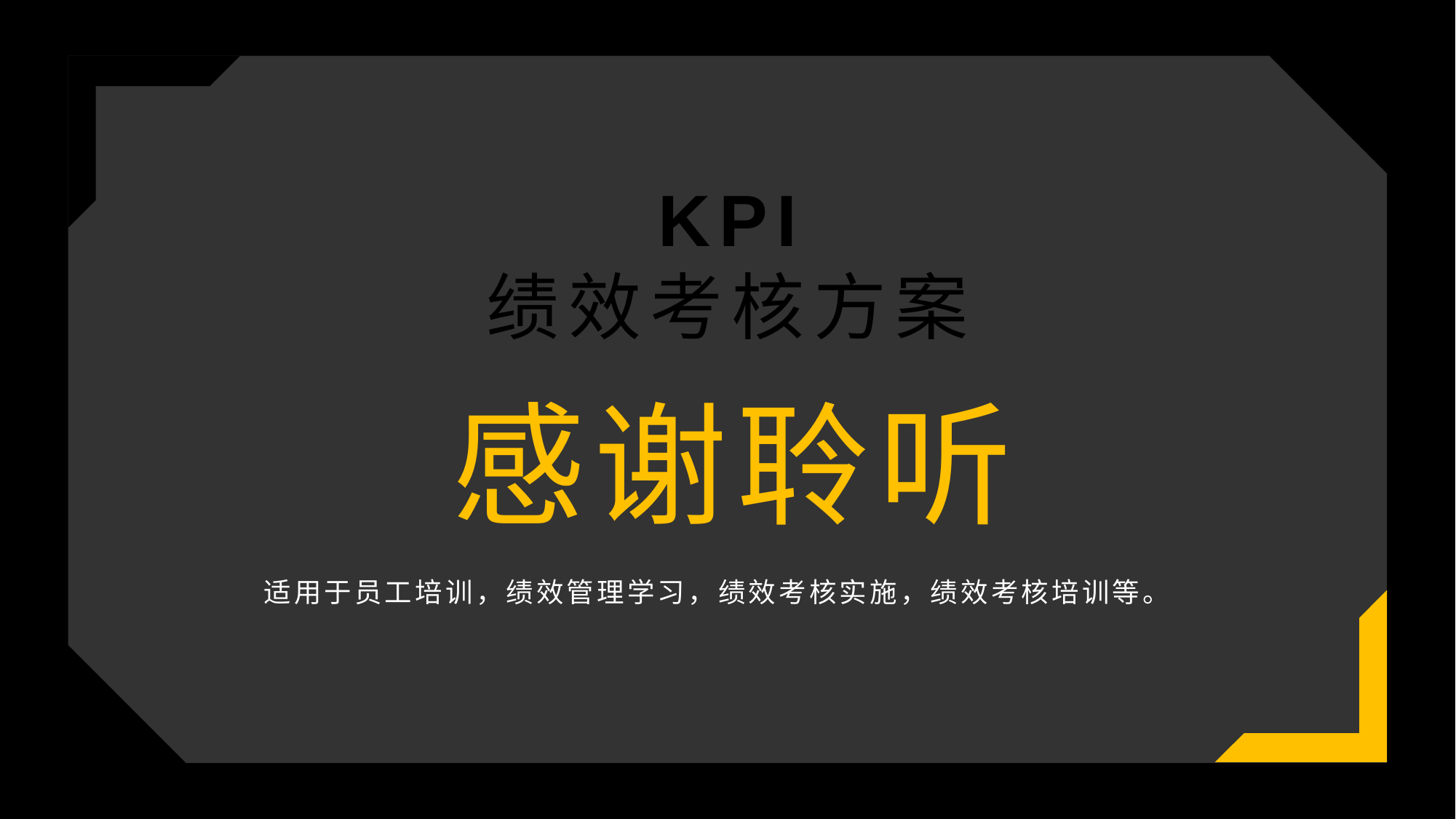

# KPI 绩效考核方案 感谢聆听
适用于员工培训，绩效管理学习，绩效考核实施，绩效考核培训等。